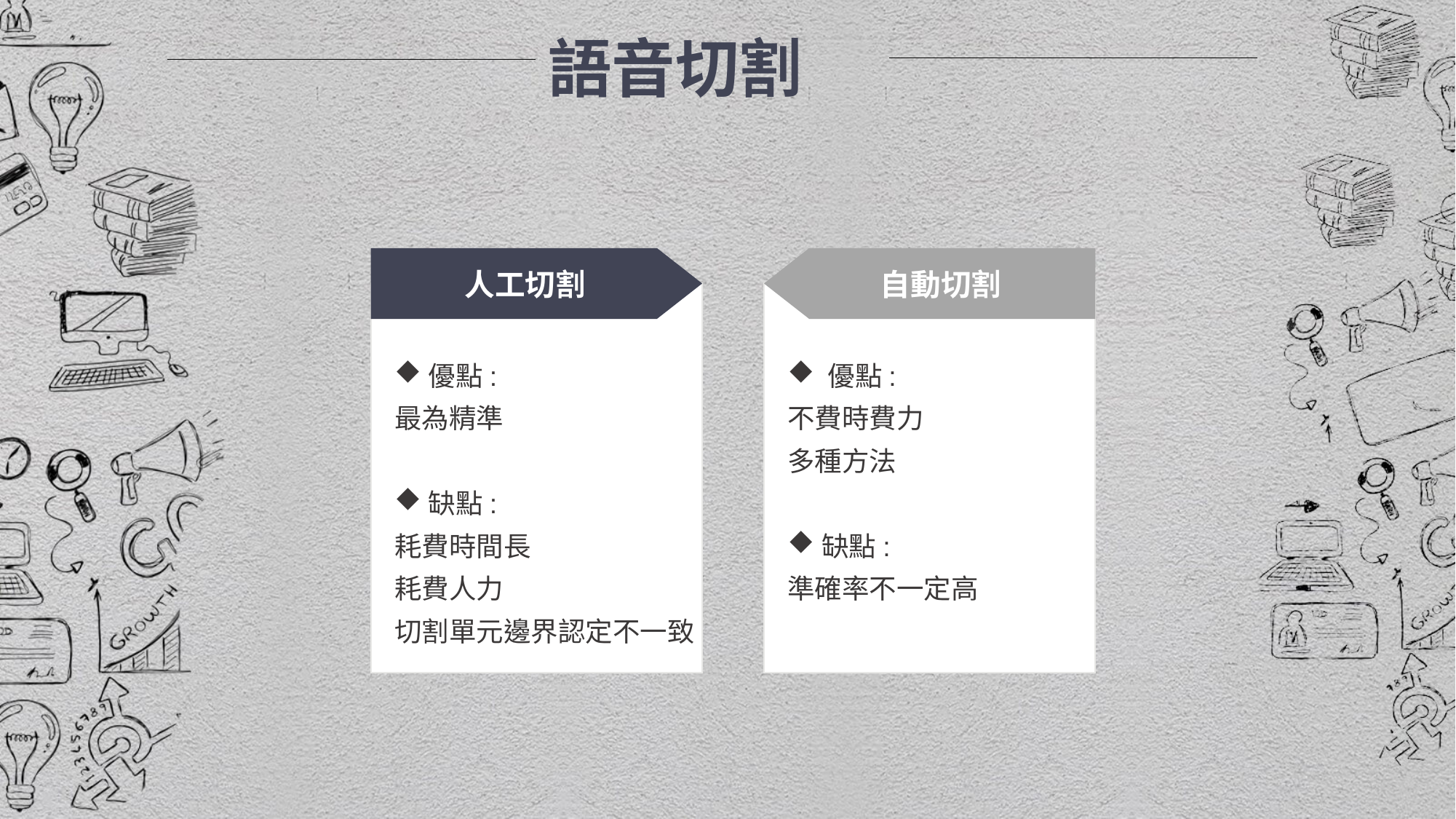

語音切割
人工切割
自動切割

優點:
最為精準

缺點:
耗費時間長
耗費人力
切割單元邊界認定不一致
 優點:
不費時費力
多種方法

缺點:
準確率不一定高